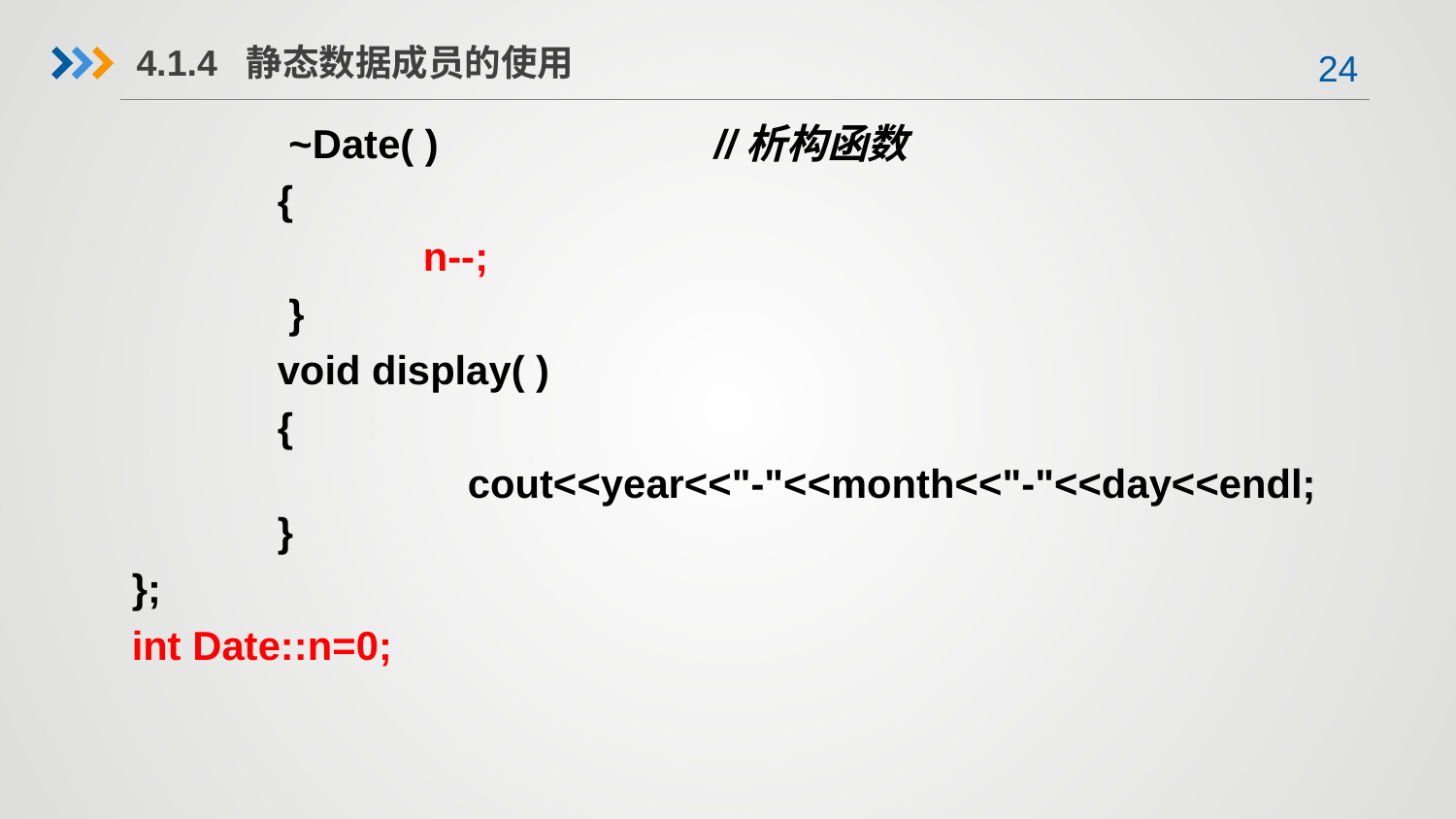

4.1.4  静态数据成员的使用
	 ~Date( )  		//析构函数
   	{
 	  	n--;
	 }
  	void display( )
  	{
		    cout<<year<<"-"<<month<<"-"<<day<<endl;	}
};
int Date::n=0;